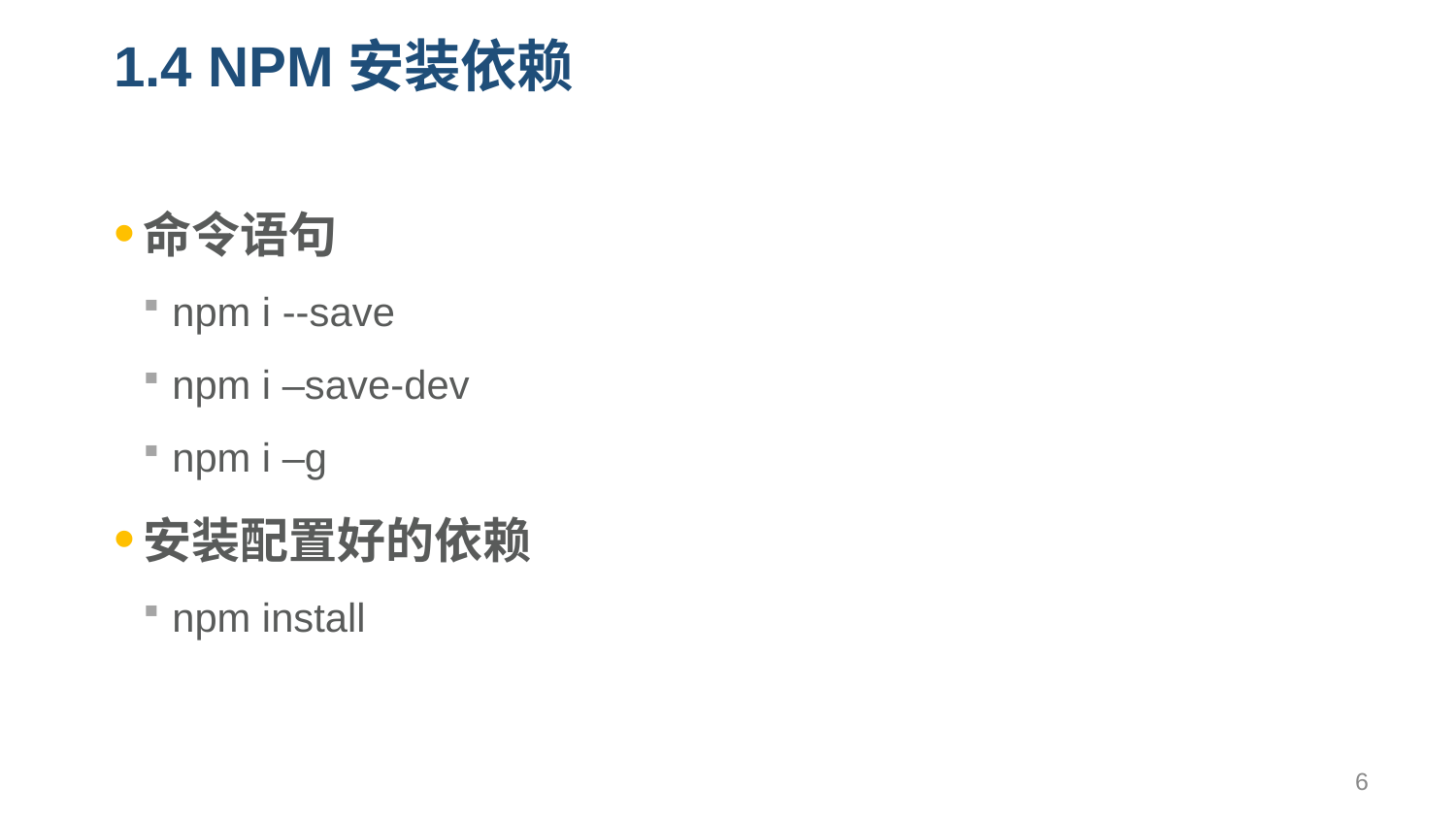

# 1.4 NPM安装依赖
命令语句
npm i --save
npm i –save-dev
npm i –g
安装配置好的依赖
npm install
6